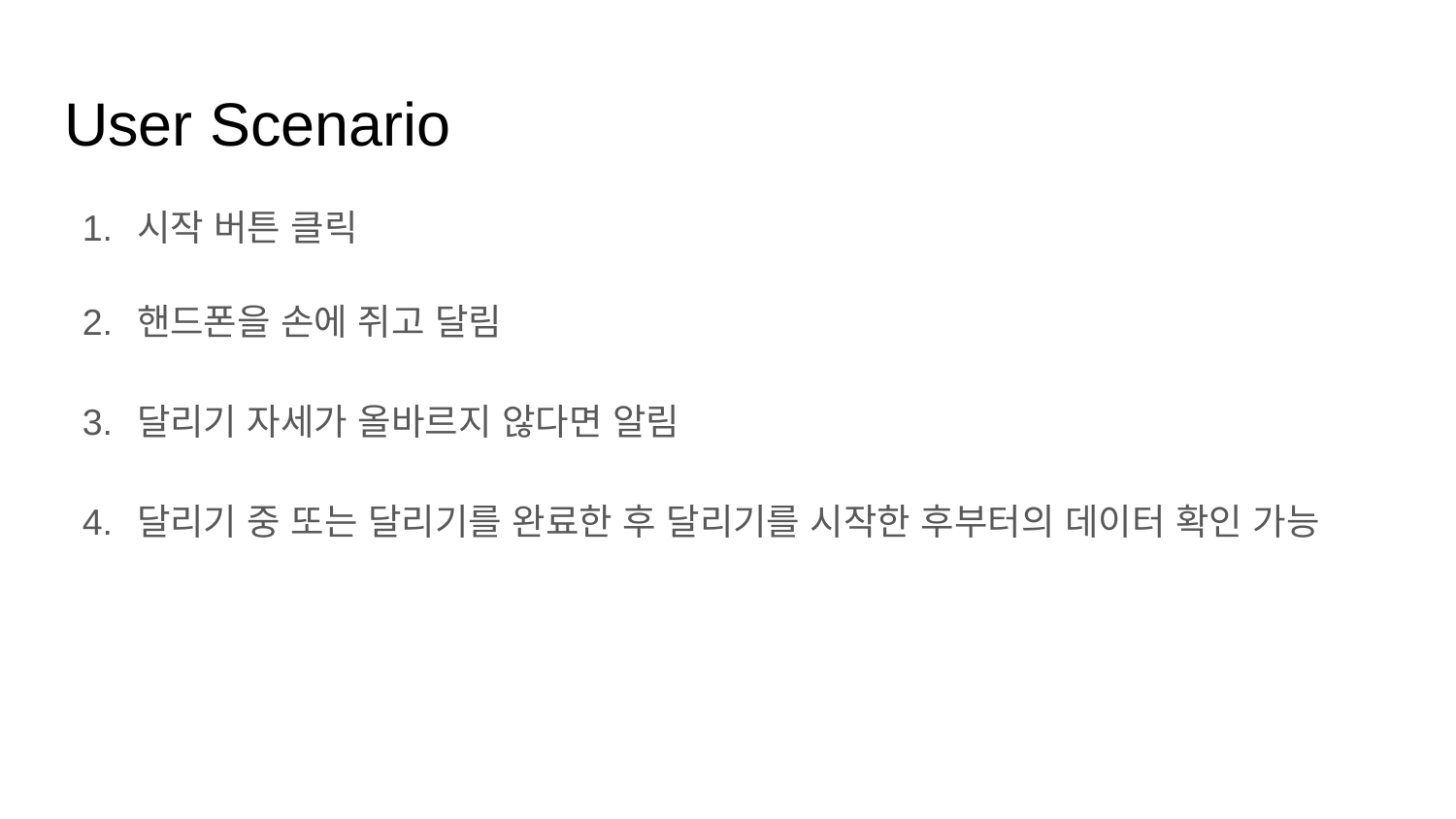

# User Scenario
시작 버튼 클릭
핸드폰을 손에 쥐고 달림
달리기 자세가 올바르지 않다면 알림
달리기 중 또는 달리기를 완료한 후 달리기를 시작한 후부터의 데이터 확인 가능